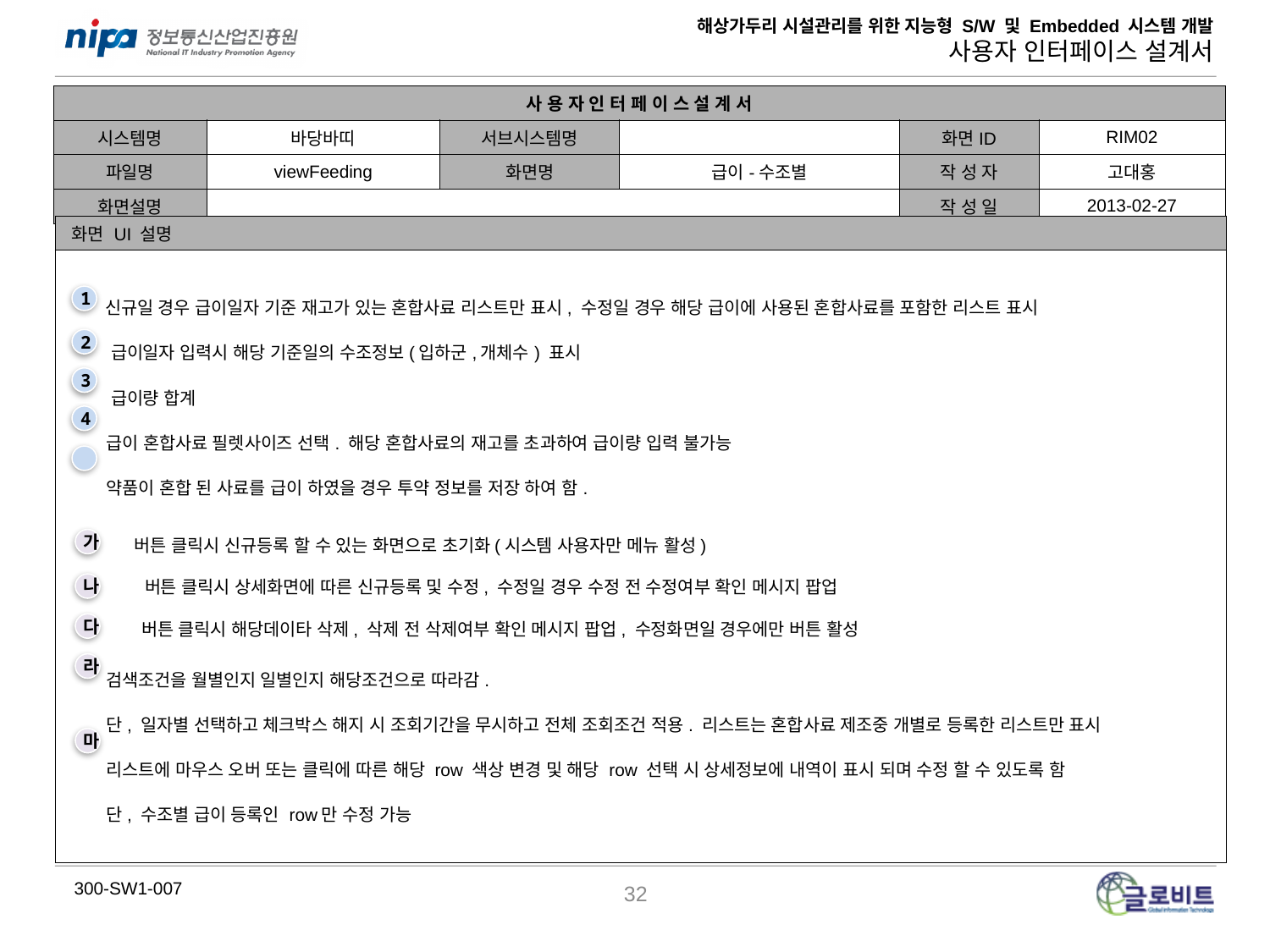

| 사 용 자 인 터 페 이 스 설 계 서 |  |  |  |  |  |
| --- | --- | --- | --- | --- | --- |
| 시스템명 | 바당바띠 | 서브시스템명 |  | 화면ID | RIM02 |
| 파일명 | viewFeeding | 화면명 | 급이-수조별 | 작 성 자 | 고대홍 |
| 화면설명 |  |  |  | 작 성 일 | 2013-02-27 |
| 화면 UI 설명 |
| --- |
| 신규일 경우 급이일자 기준 재고가 있는 혼합사료 리스트만 표시, 수정일 경우 해당 급이에 사용된 혼합사료를 포함한 리스트 표시 급이일자 입력시 해당 기준일의 수조정보(입하군,개체수) 표시 급이량 합계 급이 혼합사료 필렛사이즈 선택. 해당 혼합사료의 재고를 초과하여 급이량 입력 불가능 약품이 혼합 된 사료를 급이 하였을 경우 투약 정보를 저장 하여 함. 검색조건을 월별인지 일별인지 해당조건으로 따라감. 단, 일자별 선택하고 체크박스 해지 시 조회기간을 무시하고 전체 조회조건 적용. 리스트는 혼합사료 제조중 개별로 등록한 리스트만 표시 리스트에 마우스 오버 또는 클릭에 따른 해당 row 색상 변경 및 해당 row 선택 시 상세정보에 내역이 표시 되며 수정 할 수 있도록 함 단, 수조별 급이 등록인 row만 수정 가능 |
1
2
3
4

버튼 클릭시 신규등록 할 수 있는 화면으로 초기화(시스템 사용자만 메뉴 활성)
가
버튼 클릭시 상세화면에 따른 신규등록 및 수정, 수정일 경우 수정 전 수정여부 확인 메시지 팝업
나
버튼 클릭시 해당데이타 삭제, 삭제 전 삭제여부 확인 메시지 팝업, 수정화면일 경우에만 버튼 활성
다
라
마